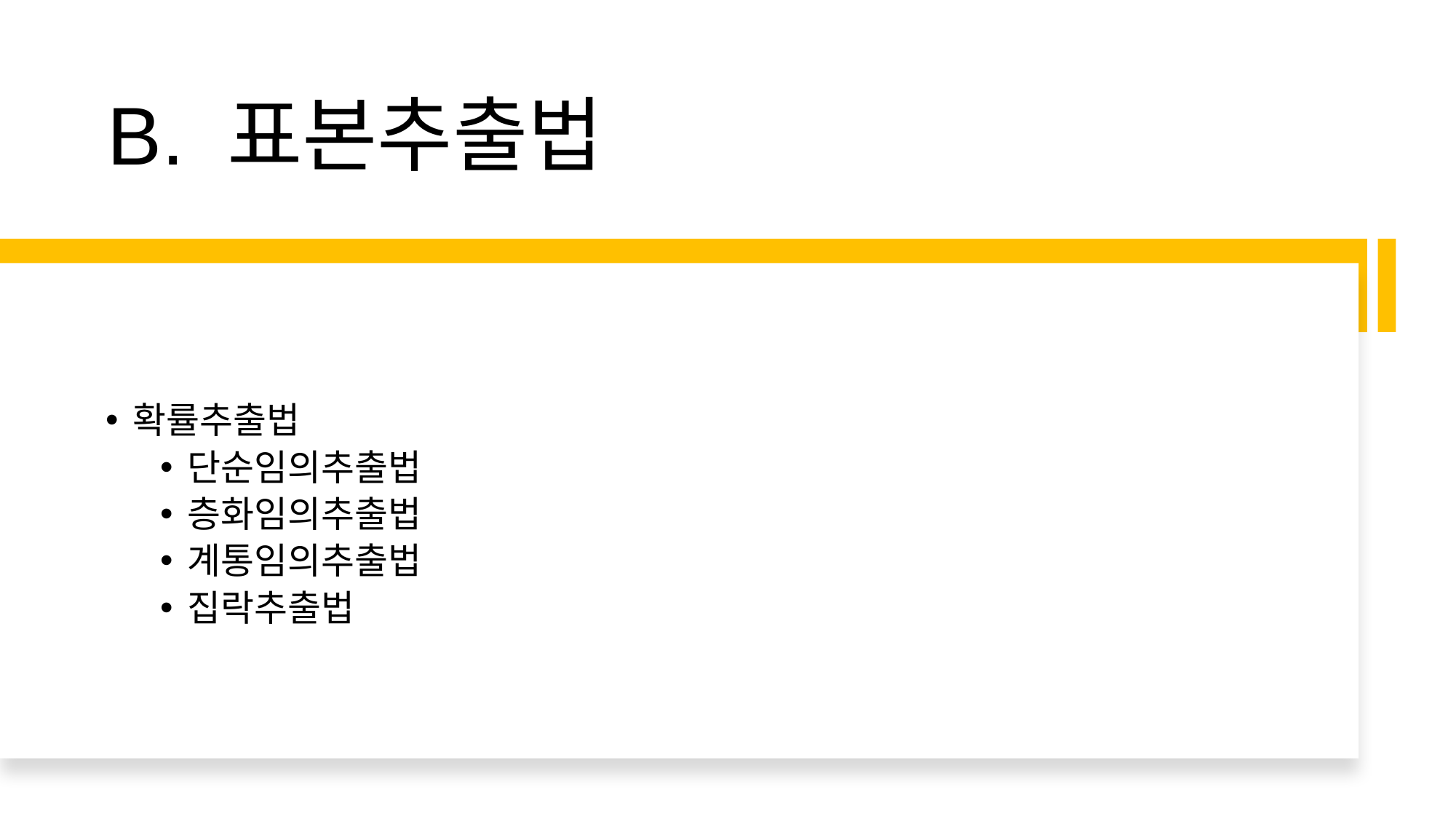

# B. 표본추출법

확률추출법
단순임의추출법
층화임의추출법
계통임의추출법
집락추출법